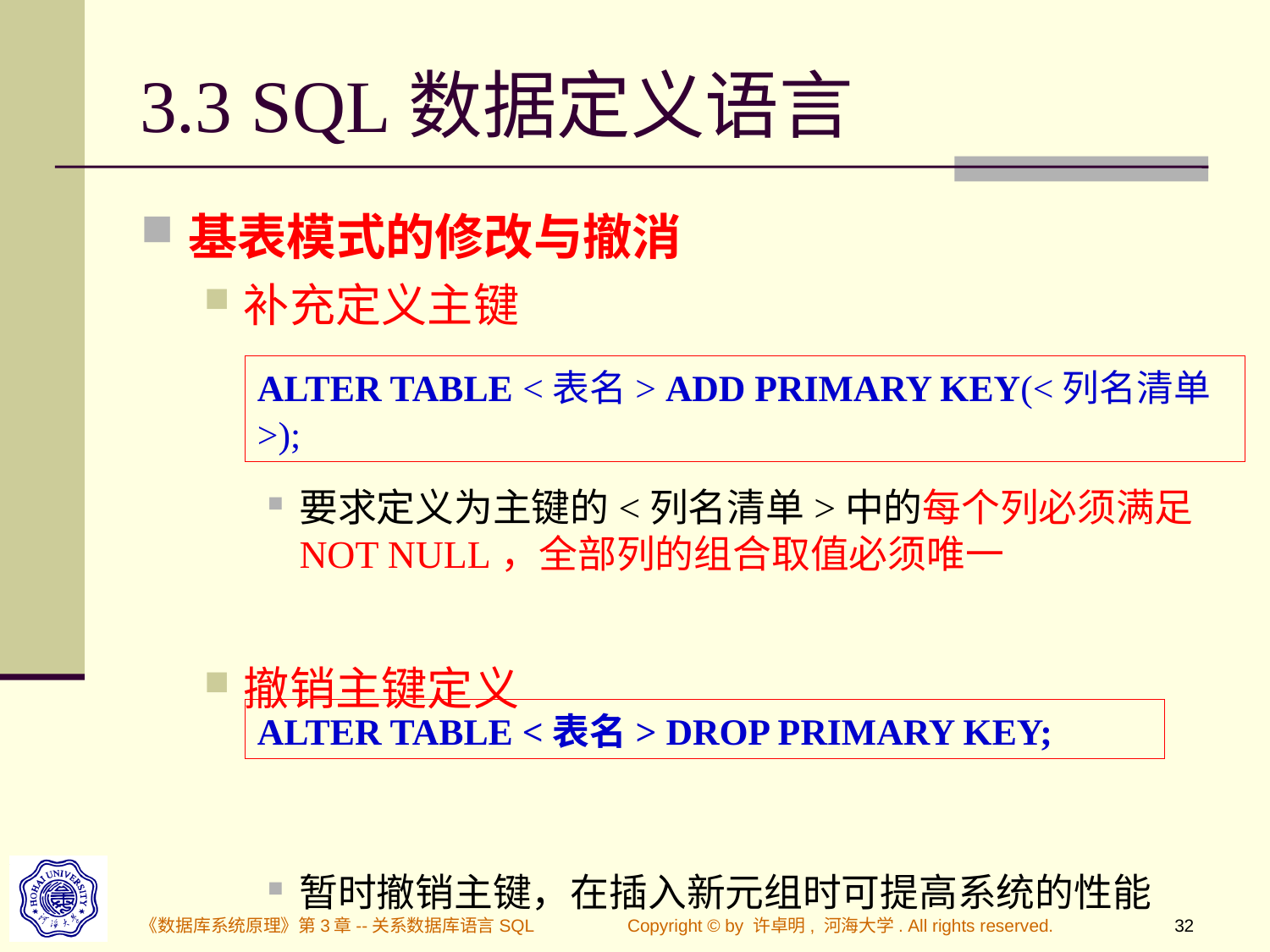

# 3.3 SQL数据定义语言
基表模式的修改与撤消
补充定义主键

要求定义为主键的<列名清单>中的每个列必须满足NOT NULL，全部列的组合取值必须唯一

撤销主键定义

暂时撤销主键，在插入新元组时可提高系统的性能
ALTER TABLE <表名> ADD PRIMARY KEY(<列名清单>);
ALTER TABLE <表名> DROP PRIMARY KEY;
《数据库系统原理》第3章--关系数据库语言SQL
Copyright © by 许卓明, 河海大学. All rights reserved.
32